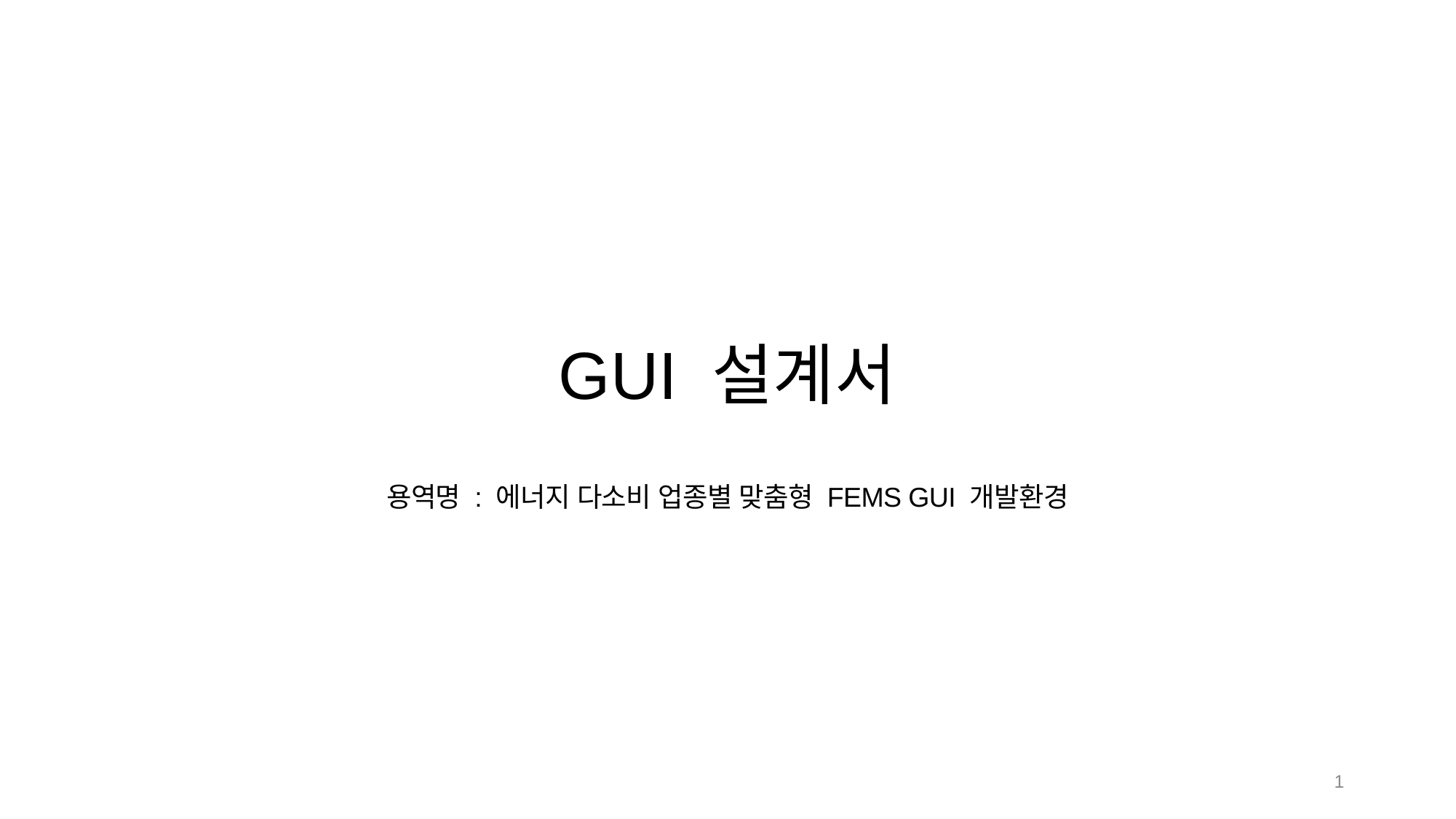

# GUI 설계서

용역명 : 에너지 다소비 업종별 맞춤형 FEMS GUI 개발환경
1